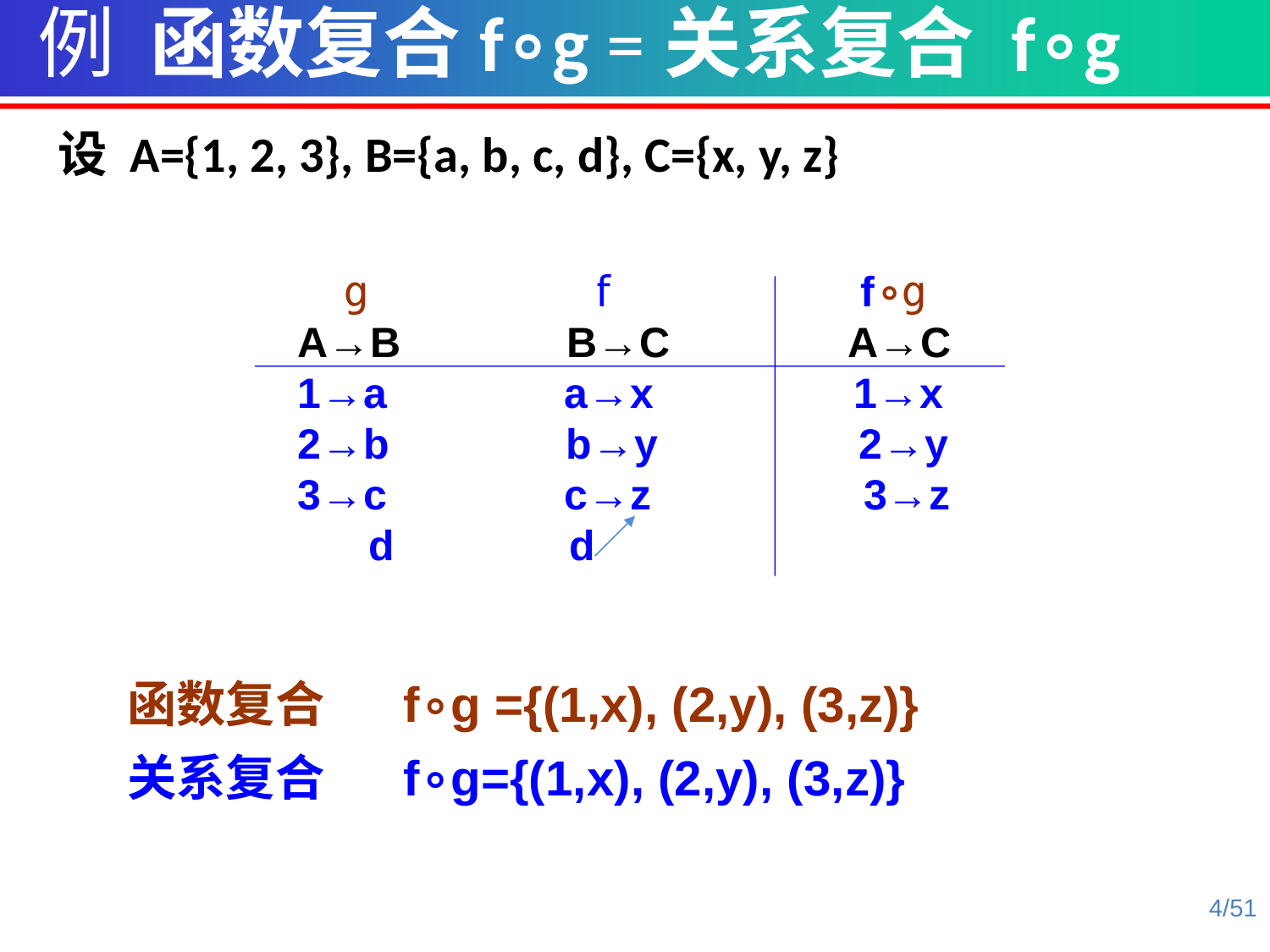

例  函数复合f∘g =关系复合 f∘g
设 A={1, 2, 3}, B={a, b, c, d}, C={x, y, z}
     g                   f                     f∘g
 A→B              B→C               A→C
 1→a               a→x                 1→x
 2→b               b→y                 2→y
 3→c               c→z                  3→z
       d               d

函数复合      f∘g ={(1,x), (2,y), (3,z)}
关系复合      f∘g={(1,x), (2,y), (3,z)}
4/51